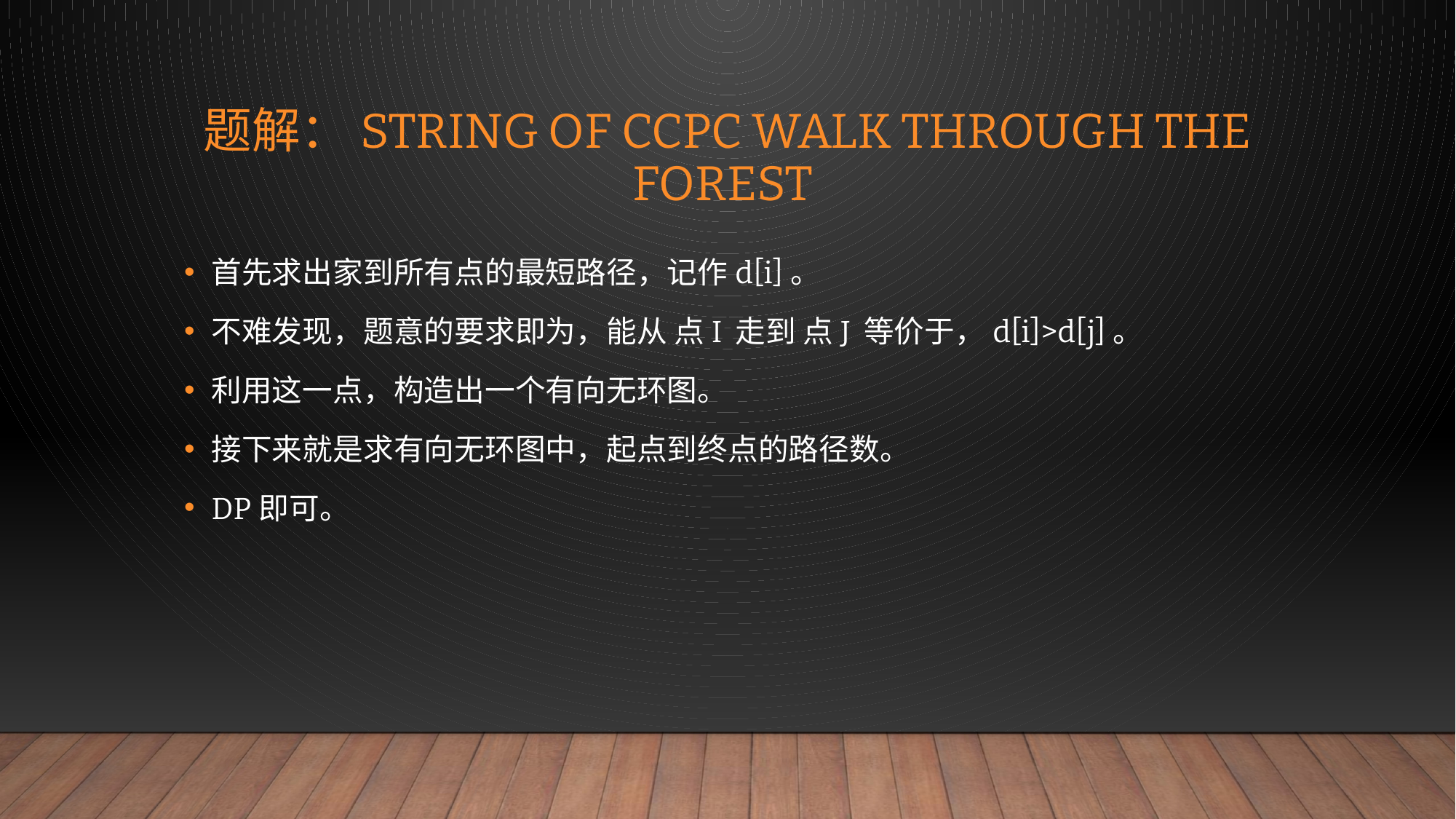

# 题解：String of CCPC Walk Through the Forest
首先求出家到所有点的最短路径，记作d[i]。
不难发现，题意的要求即为，能从 点I 走到 点J 等价于，d[i]>d[j]。
利用这一点，构造出一个有向无环图。
接下来就是求有向无环图中，起点到终点的路径数。
DP即可。